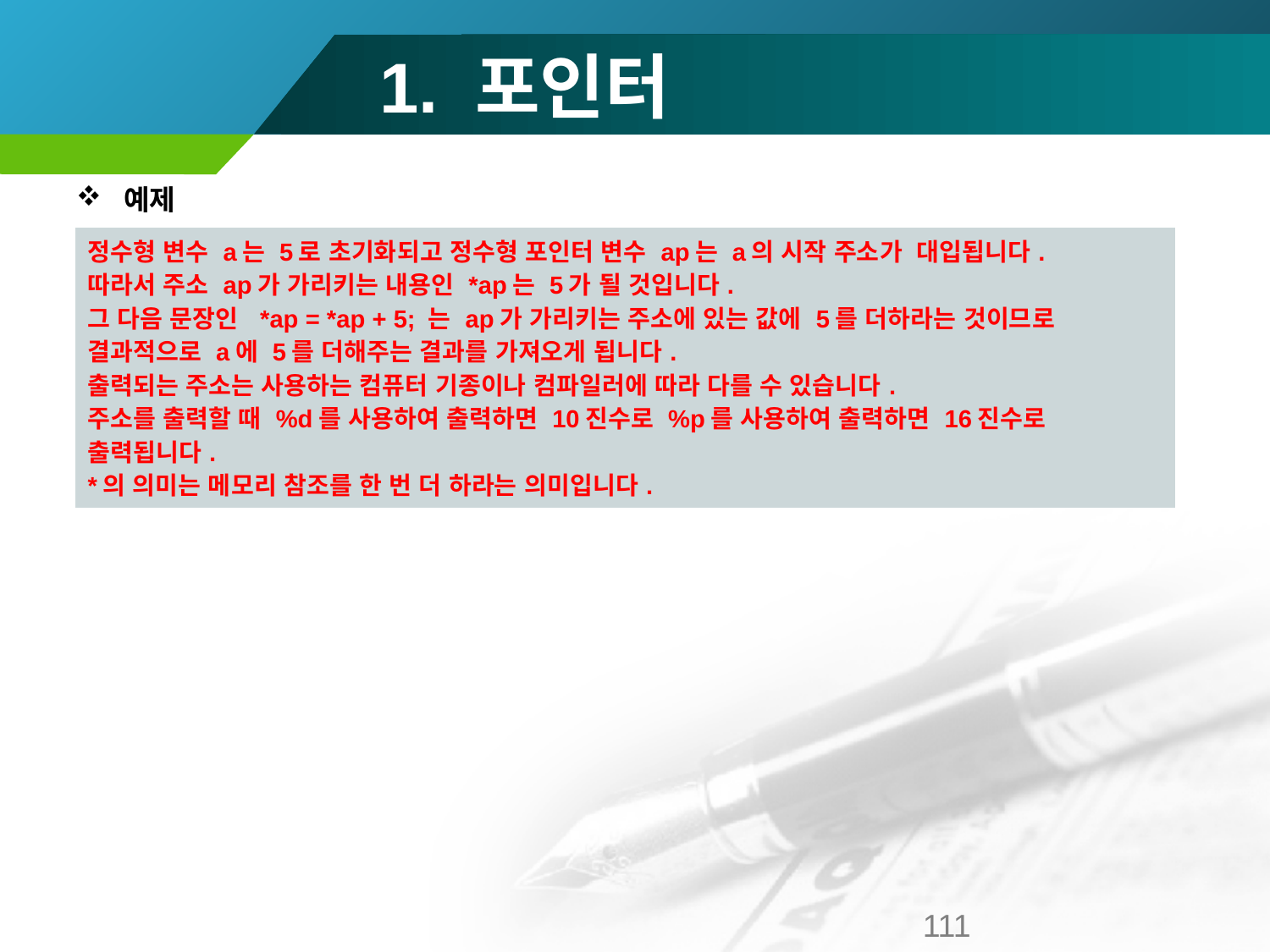

# 1. 포인터
예제
| 정수형 변수 a는 5로 초기화되고 정수형 포인터 변수 ap는 a의 시작 주소가 대입됩니다. 따라서 주소 ap가 가리키는 내용인 \*ap는 5가 될 것입니다. 그 다음 문장인 \*ap = \*ap + 5; 는 ap가 가리키는 주소에 있는 값에 5를 더하라는 것이므로 결과적으로 a에 5를 더해주는 결과를 가져오게 됩니다. 출력되는 주소는 사용하는 컴퓨터 기종이나 컴파일러에 따라 다를 수 있습니다. 주소를 출력할 때 %d를 사용하여 출력하면 10진수로 %p를 사용하여 출력하면 16진수로 출력됩니다. \*의 의미는 메모리 참조를 한 번 더 하라는 의미입니다. |
| --- |
111